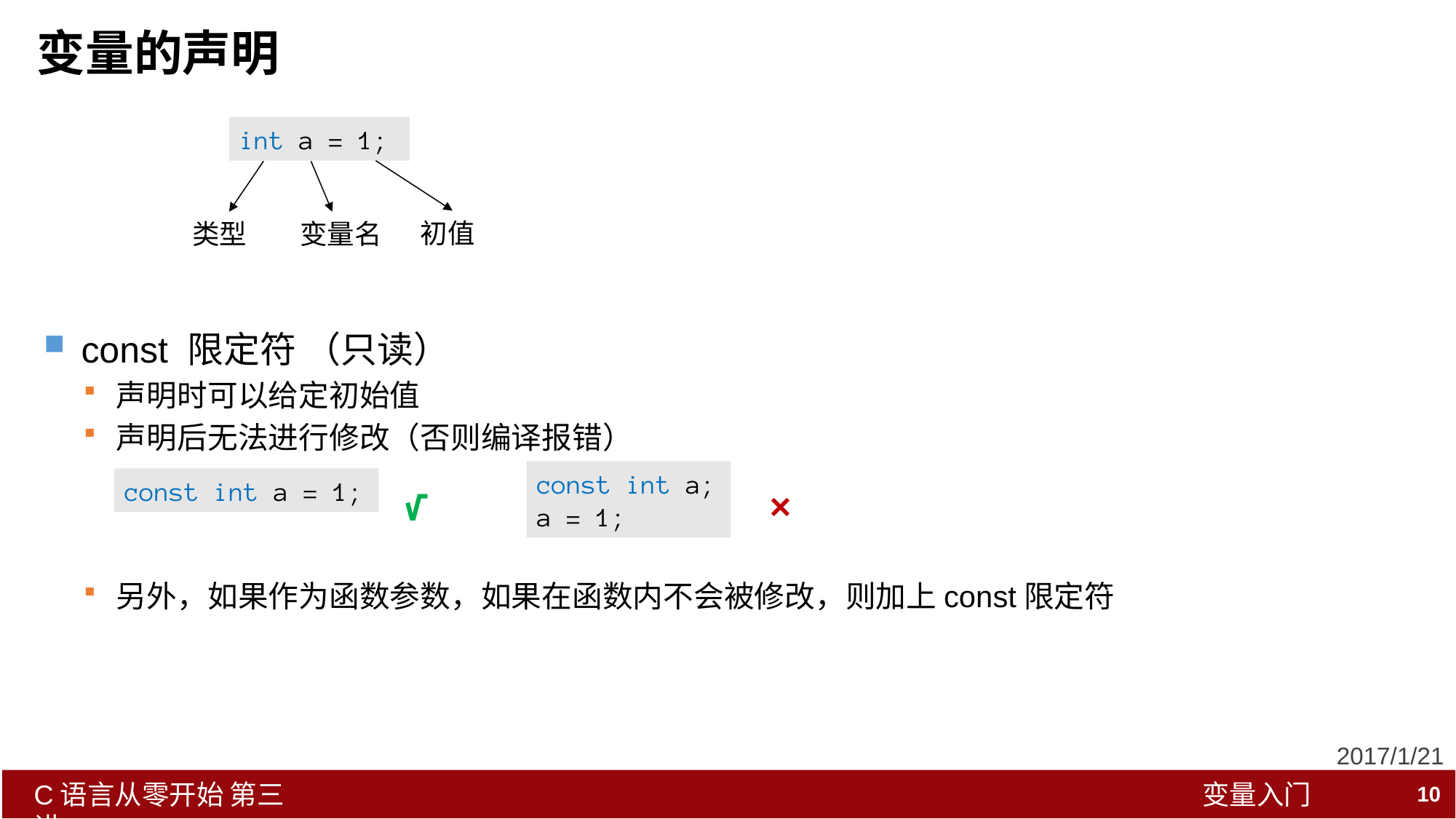

# 变量的声明

const 限定符 （只读）
声明时可以给定初始值
声明后无法进行修改（否则编译报错）

另外，如果作为函数参数，如果在函数内不会被修改，则加上const限定符
int a = 1;
初值
变量名
类型
const int a;
a = 1;
×
√
const int a = 1;
2017/1/21
10